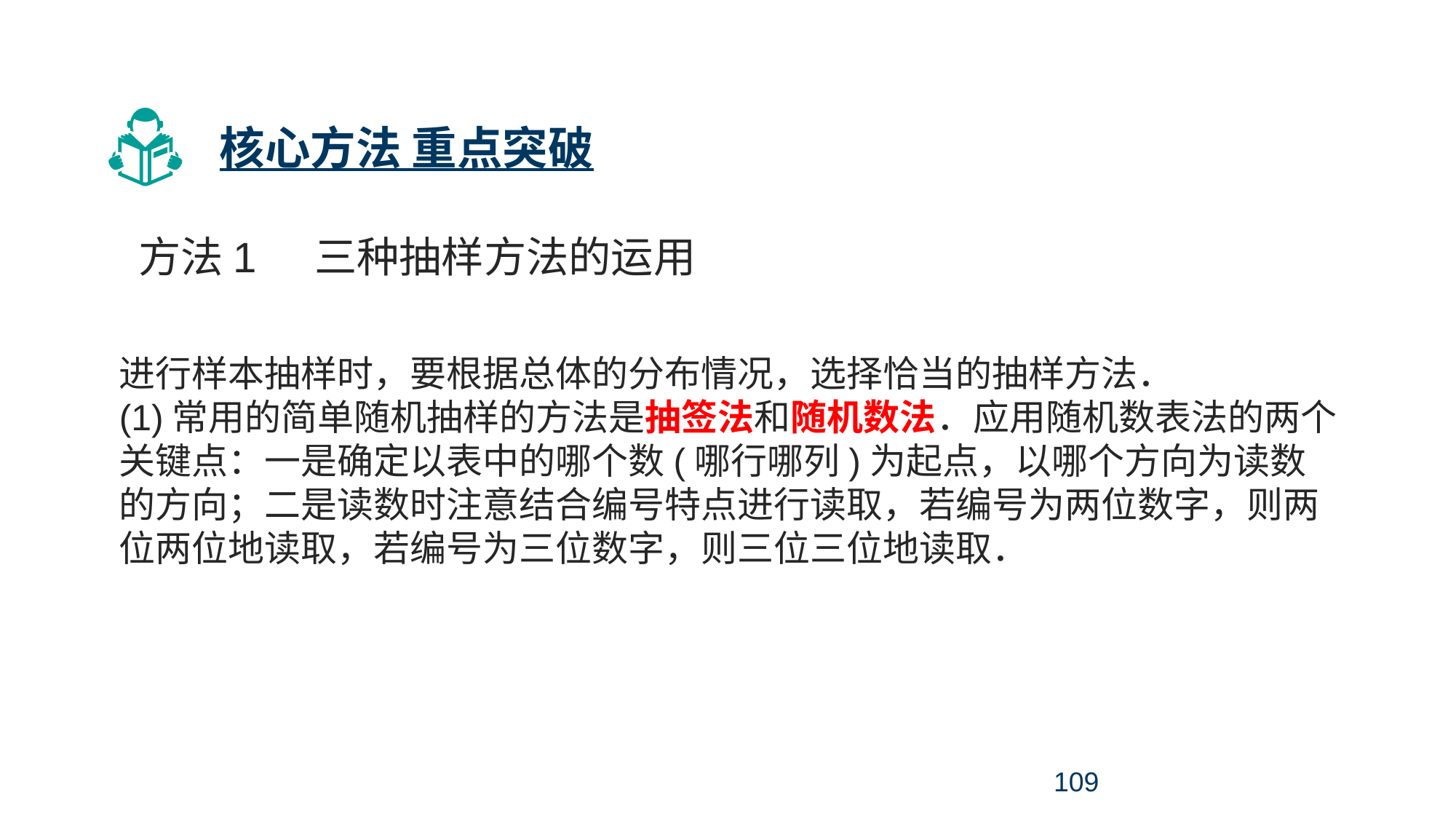

考点四  统计与统计案例

核心方法 重点突破
方法1    三种抽样方法的运用
进行样本抽样时，要根据总体的分布情况，选择恰当的抽样方法．
(1)常用的简单随机抽样的方法是抽签法和随机数法．应用随机数表法的两个关键点：一是确定以表中的哪个数(哪行哪列)为起点，以哪个方向为读数的方向；二是读数时注意结合编号特点进行读取，若编号为两位数字，则两位两位地读取，若编号为三位数字，则三位三位地读取．
109